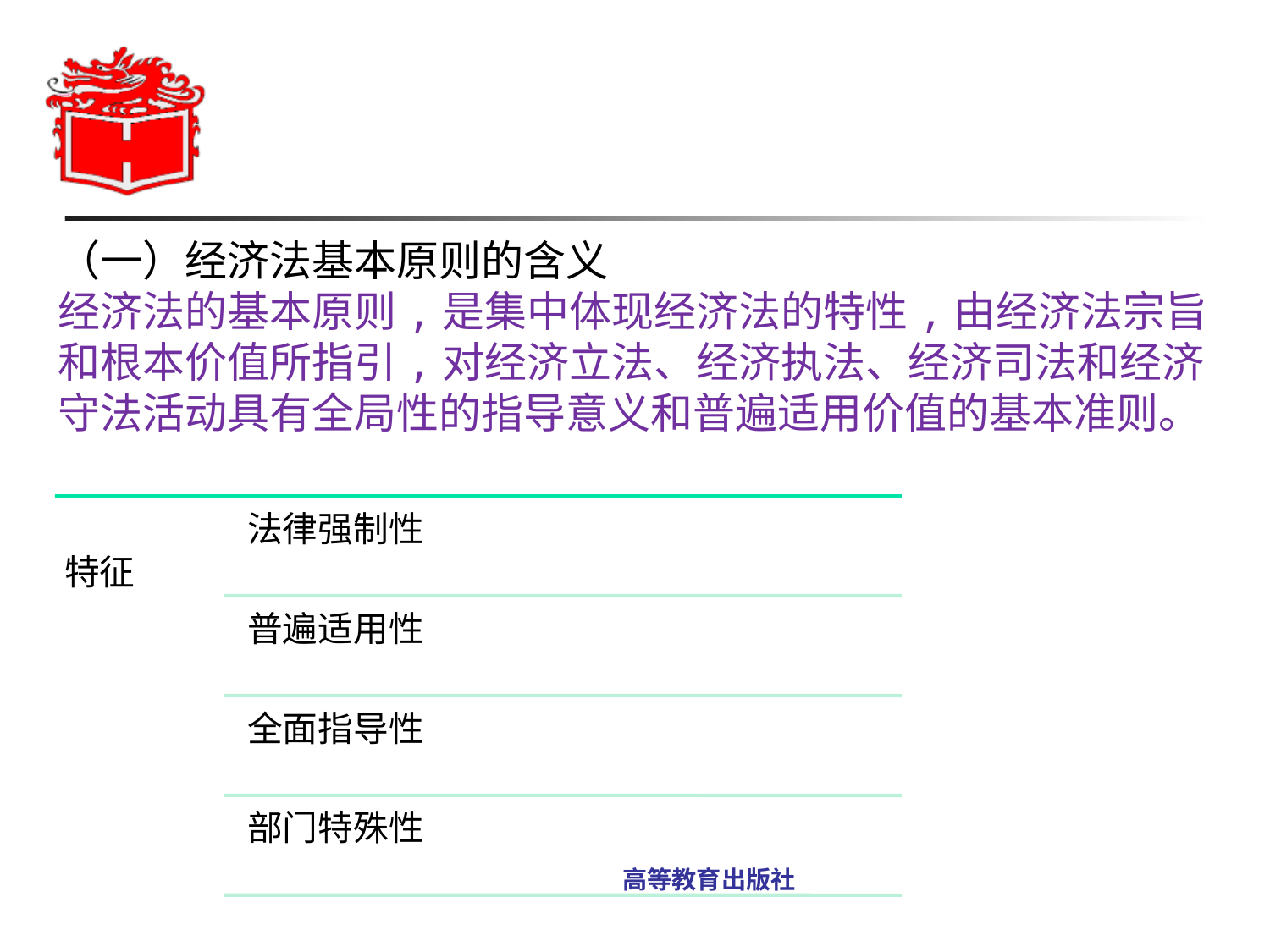

（一）经济法基本原则的含义
经济法的基本原则,是集中体现经济法的特性,由经济法宗旨和根本价值所指引,对经济立法、经济执法、经济司法和经济守法活动具有全局性的指导意义和普遍适用价值的基本准则。

特征
法律强制性
普遍适用性
全面指导性
部门特殊性

高等教育出版社